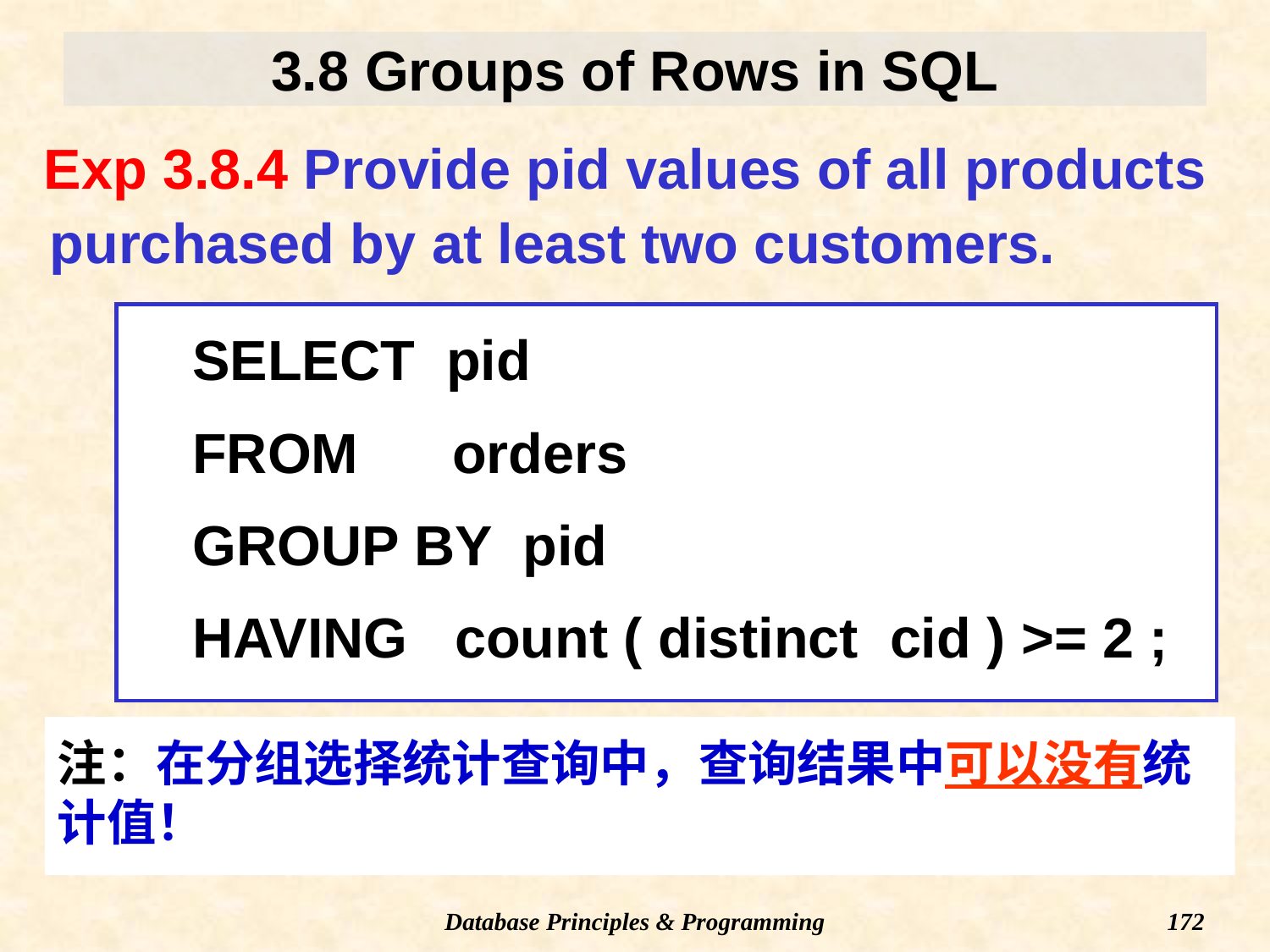

# 3.8 Groups of Rows in SQL
Exp 3.8.4 Provide pid values of all products purchased by at least two customers.
SELECT  pid
FROM      orders
GROUP BY  pid
HAVING   count ( distinct  cid ) >= 2 ;
注：在分组选择统计查询中，查询结果中可以没有统计值！

Database Principles & Programming
172